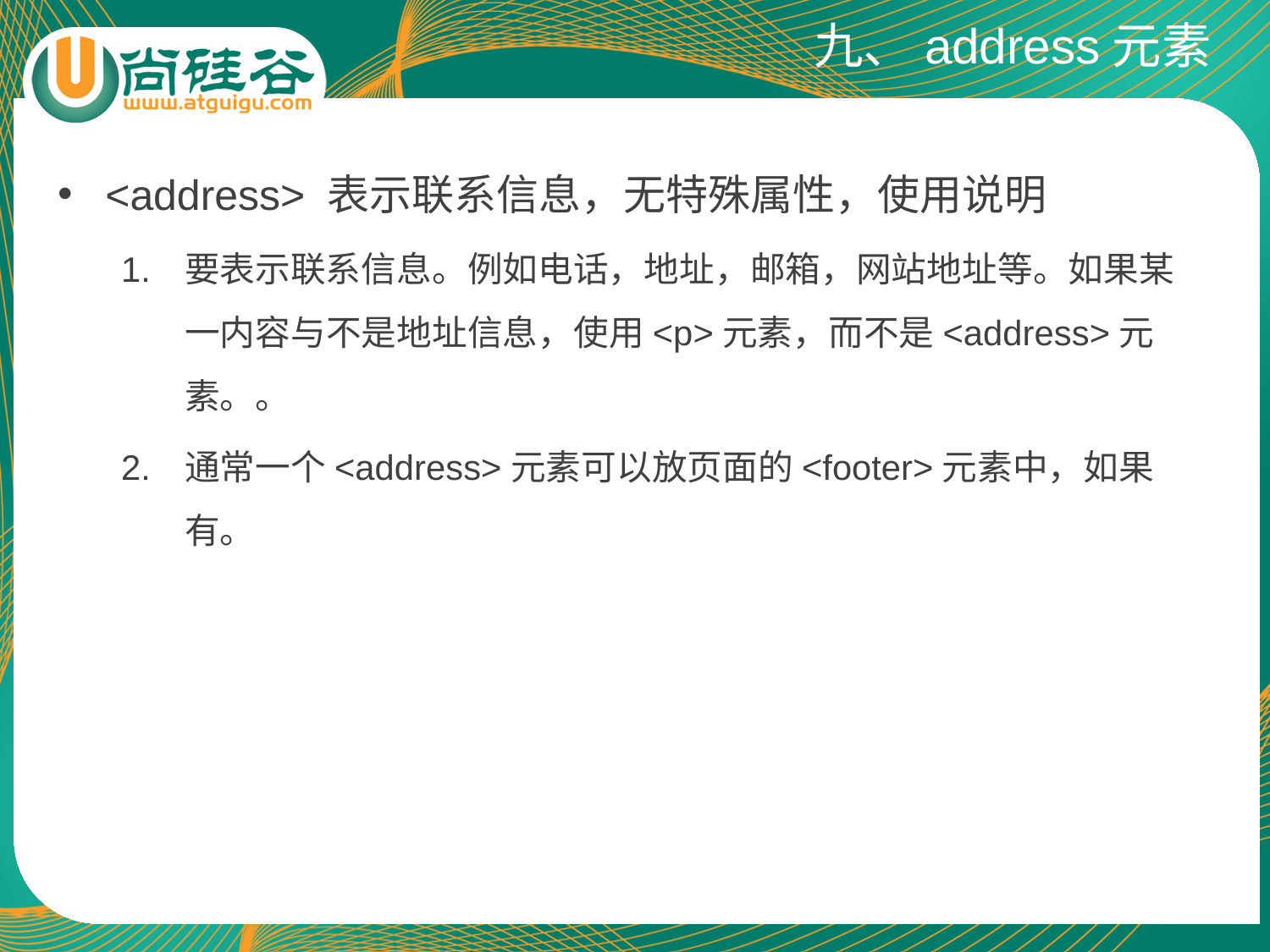

九、address元素
<address> 表示联系信息，无特殊属性，使用说明
要表示联系信息。例如电话，地址，邮箱，网站地址等。如果某一内容与不是地址信息，使用<p>元素，而不是<address>元素。。
通常一个<address>元素可以放页面的<footer>元素中，如果有。